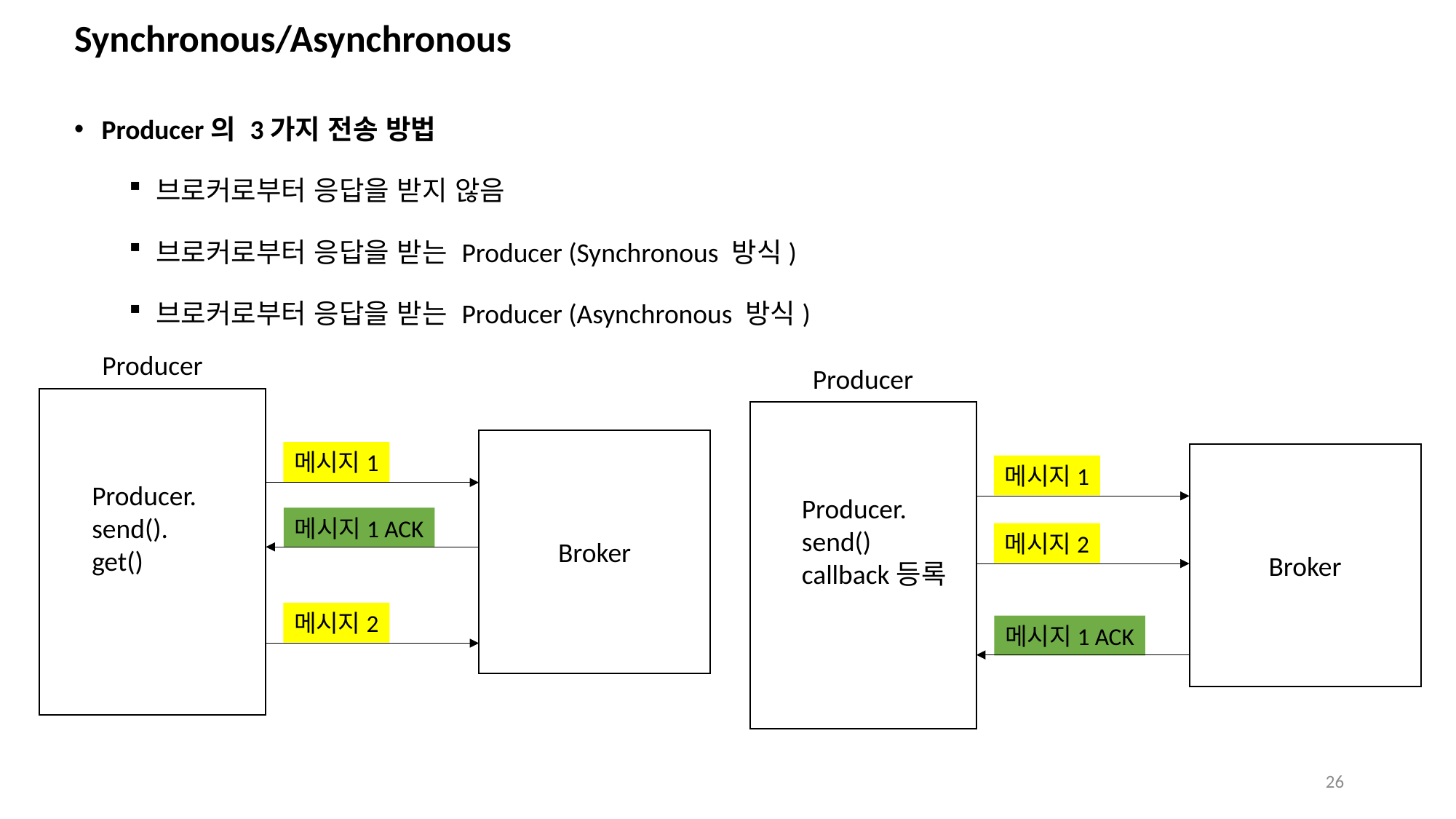

# Synchronous/Asynchronous
Producer의 3가지 전송 방법
브로커로부터 응답을 받지 않음
브로커로부터 응답을 받는 Producer (Synchronous 방식)
브로커로부터 응답을 받는 Producer (Asynchronous 방식)

Producer
Producer

Broker
메시지1
Broker
메시지1
Producer.
send().
get()
Producer.
send()
callback등록
메시지1 ACK
메시지2
메시지2
메시지1 ACK
26